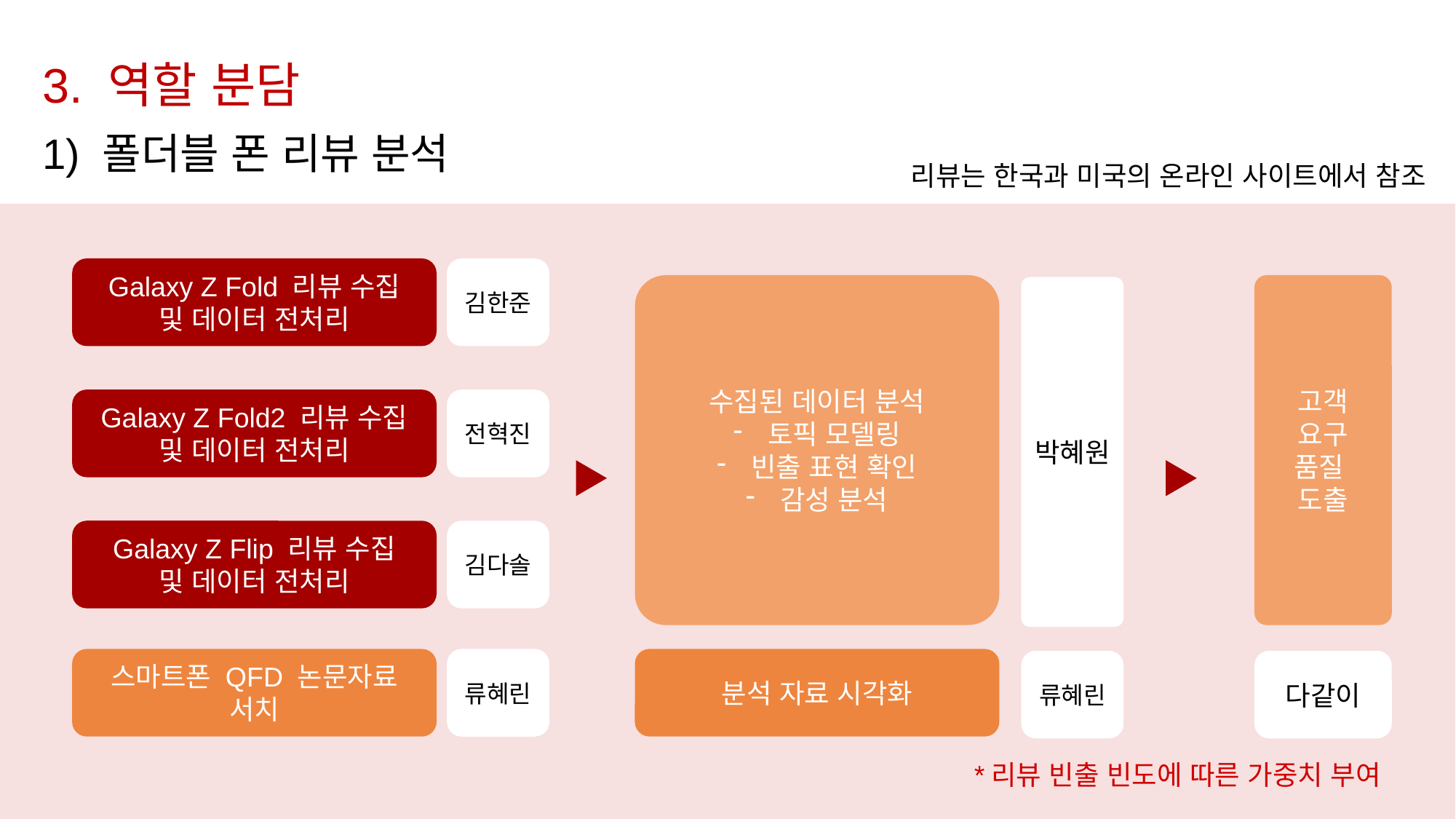

3. 역할 분담
1) 폴더블 폰 리뷰 분석
리뷰는 한국과 미국의 온라인 사이트에서 참조

Galaxy Z Fold 리뷰 수집
및 데이터 전처리
김한준
수집된 데이터 분석
토픽 모델링
빈출 표현 확인
감성 분석
고객
요구
품질
도출
박혜원
Galaxy Z Fold2 리뷰 수집
및 데이터 전처리
전혁진

Galaxy Z Flip 리뷰 수집
및 데이터 전처리
김다솔
분석 자료 시각화
스마트폰 QFD 논문자료 서치
류혜린
류혜린
다같이
*리뷰 빈출 빈도에 따른 가중치 부여